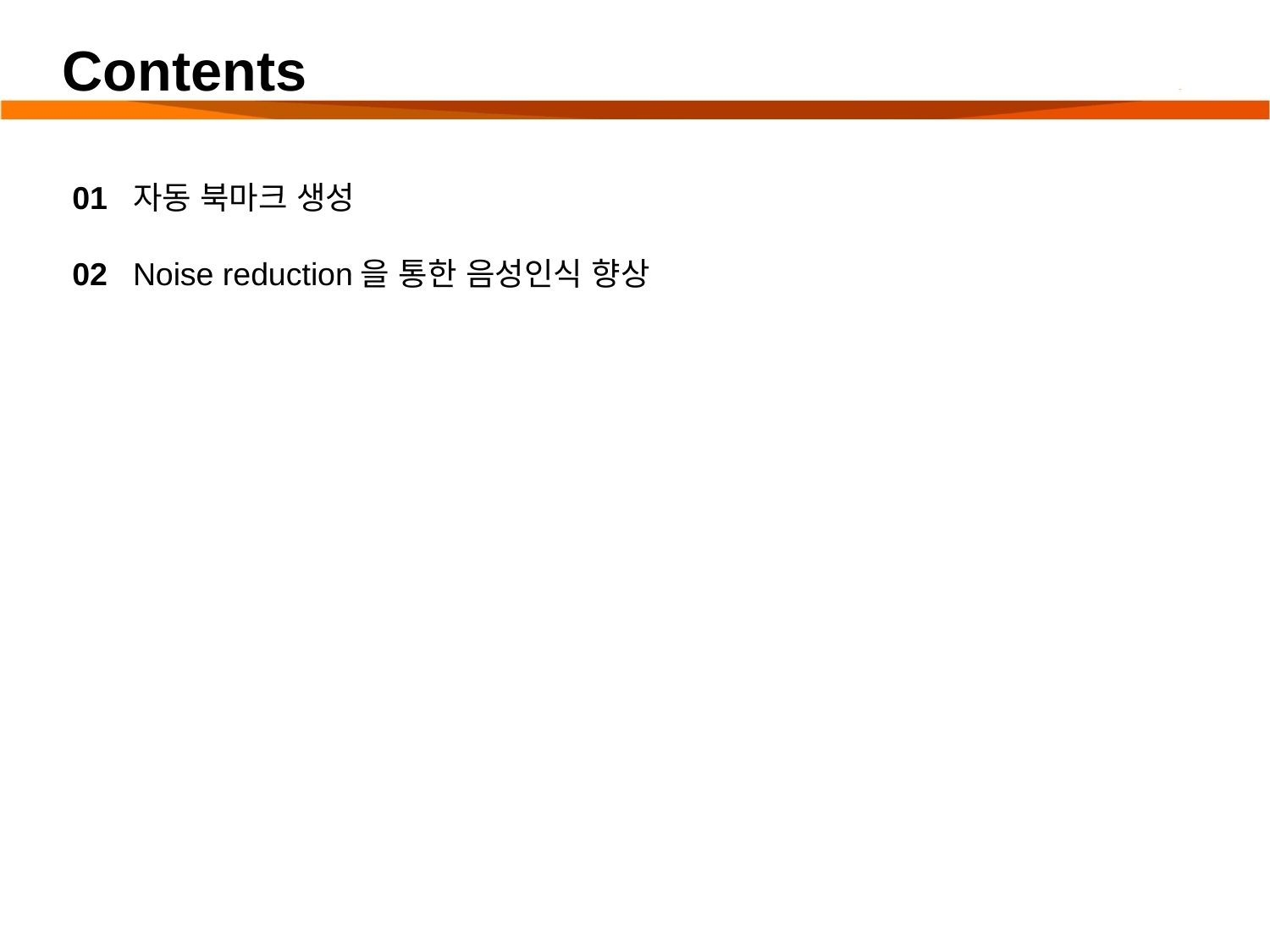

# Contents
01

02

자동 북마크 생성

Noise reduction을 통한 음성인식 향상